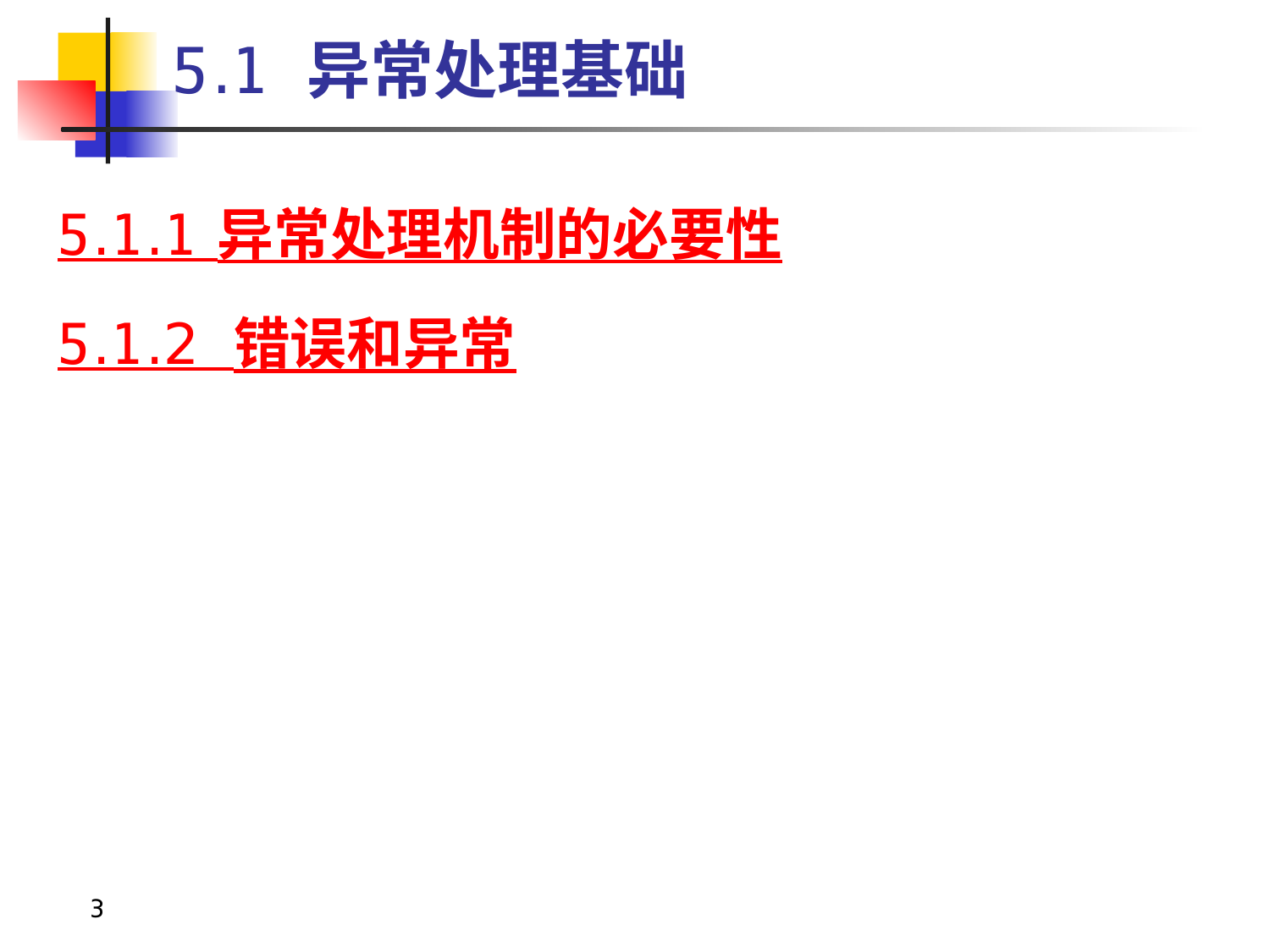

# 5.1 异常处理基础
5.1.1 异常处理机制的必要性
5.1.2  错误和异常
3